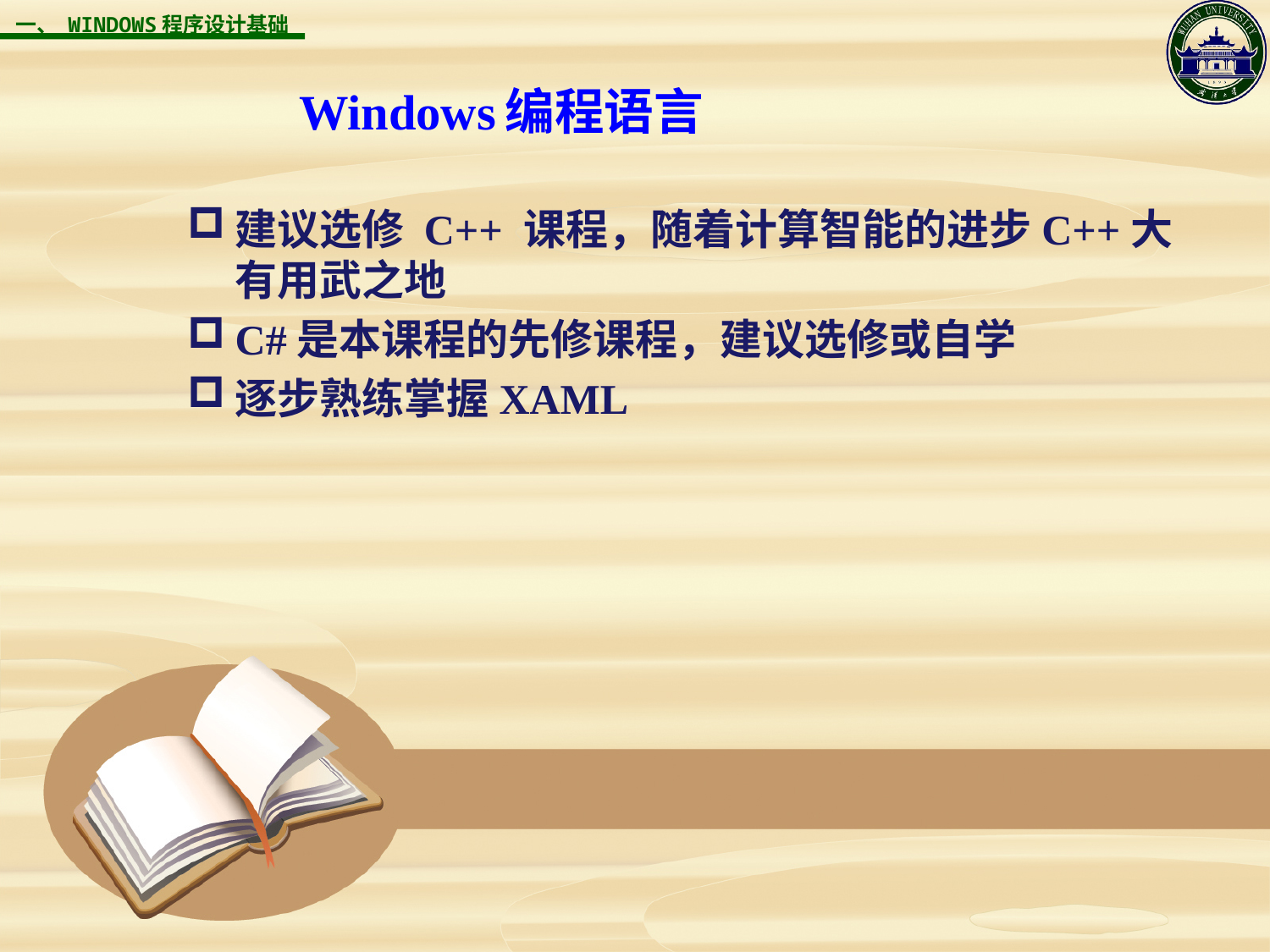

# Windows编程语言
建议选修 C++ 课程，随着计算智能的进步C++大有用武之地
C#是本课程的先修课程，建议选修或自学
逐步熟练掌握XAML
16